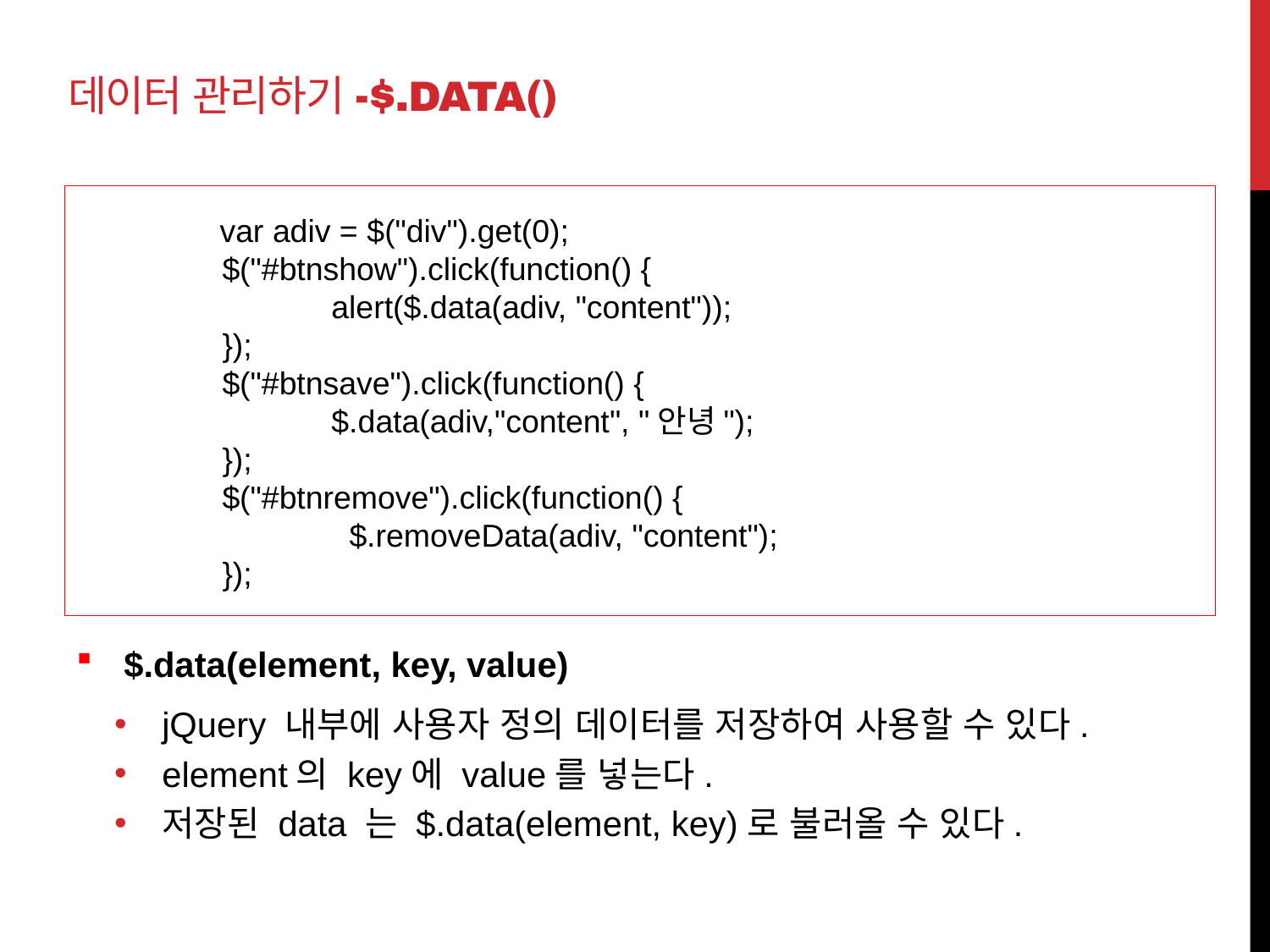

# 데이터 관리하기-$.data()
                var adiv = $("div").get(0);
	  $("#btnshow").click(function() {
	  	alert($.data(adiv, "content"));
	  });
	  $("#btnsave").click(function() {
		$.data(adiv,"content", "안녕");
	  });
	  $("#btnremove").click(function() {
		  $.removeData(adiv, "content");
	  });
$.data(element, key, value)
jQuery 내부에 사용자 정의 데이터를 저장하여 사용할 수 있다.
element의 key에 value를 넣는다.
저장된 data 는 $.data(element, key)로 불러올 수 있다.